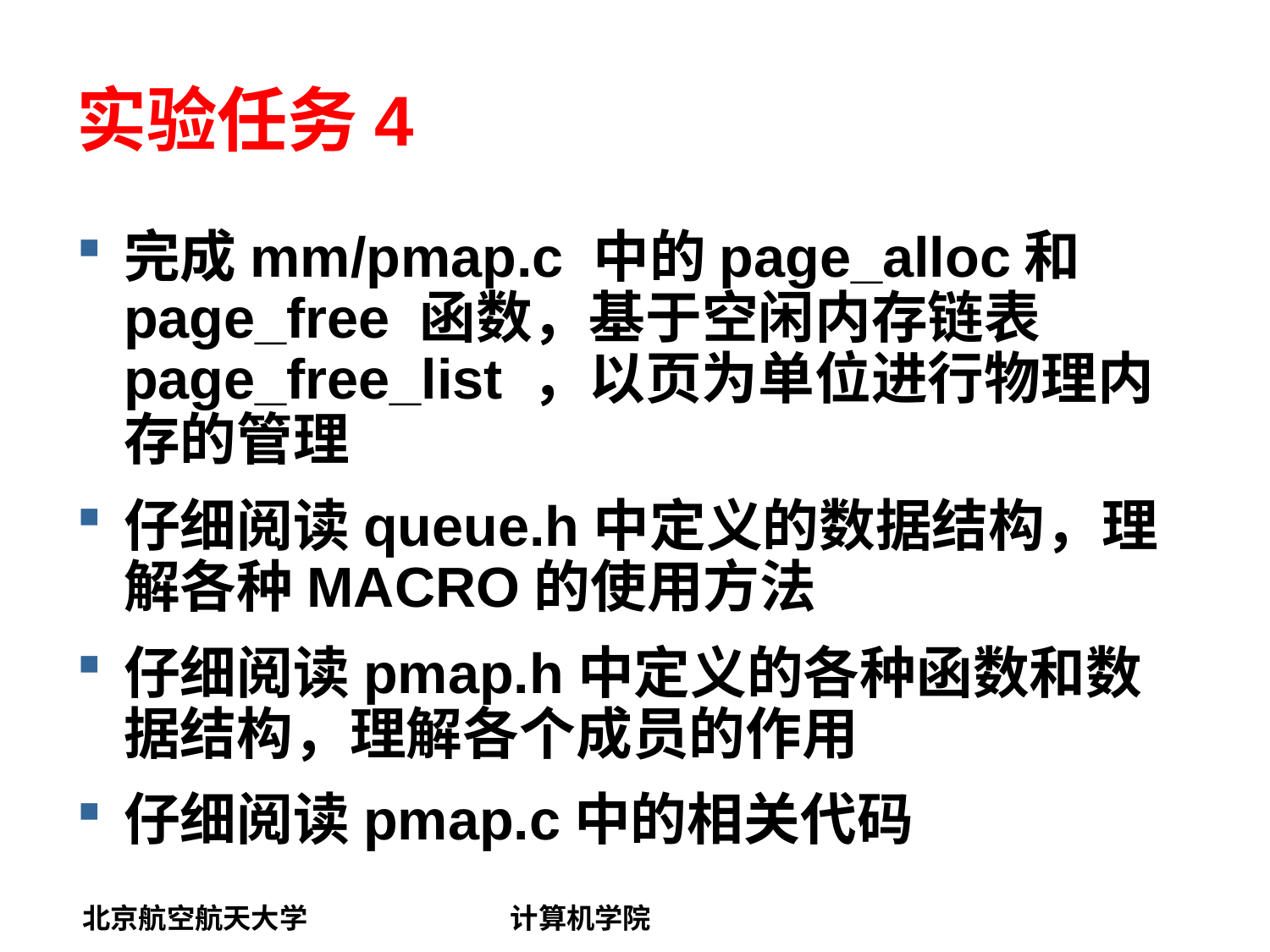

# 实验任务4
完成mm/pmap.c 中的page_alloc和page_free 函数，基于空闲内存链表page_free_list ，以页为单位进行物理内存的管理
仔细阅读queue.h中定义的数据结构，理解各种MACRO的使用方法
仔细阅读pmap.h中定义的各种函数和数据结构，理解各个成员的作用
仔细阅读pmap.c中的相关代码